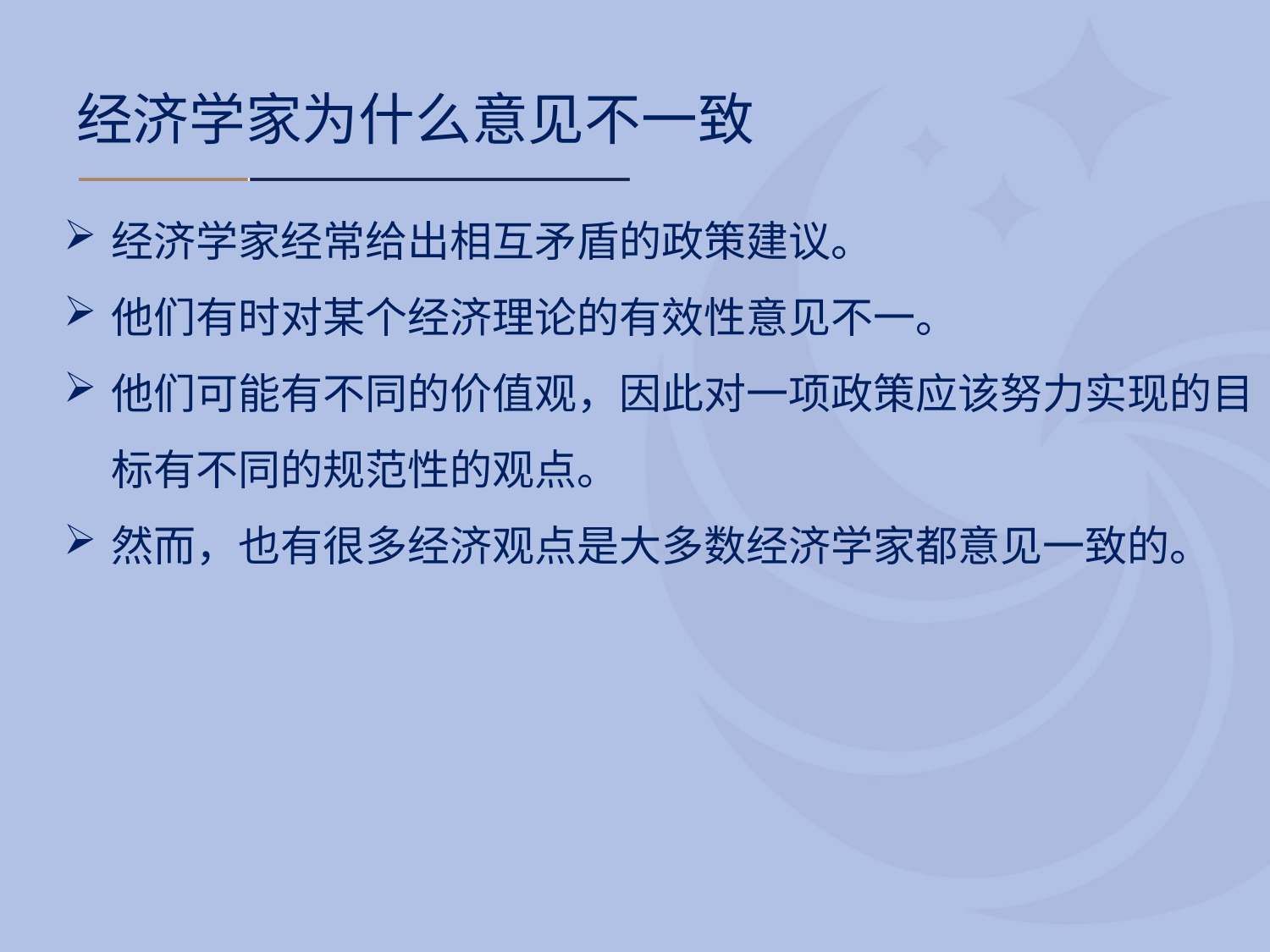

# 经济学家为什么意见不一致
经济学家经常给出相互矛盾的政策建议。
他们有时对某个经济理论的有效性意见不一。
他们可能有不同的价值观，因此对一项政策应该努力实现的目标有不同的规范性的观点。
然而，也有很多经济观点是大多数经济学家都意见一致的。